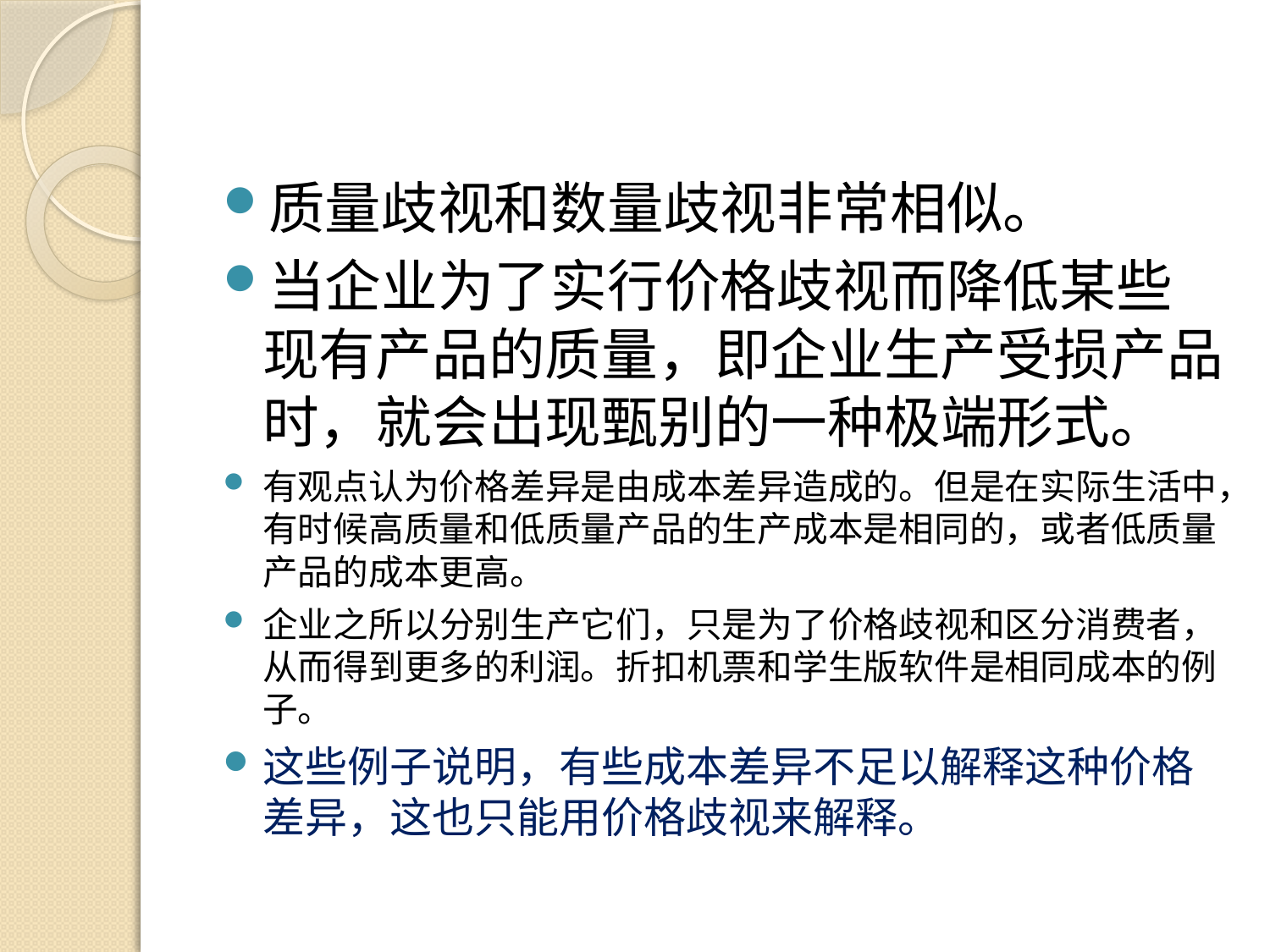

#
质量歧视和数量歧视非常相似。
当企业为了实行价格歧视而降低某些现有产品的质量，即企业生产受损产品时，就会出现甄别的一种极端形式。
有观点认为价格差异是由成本差异造成的。但是在实际生活中，有时候高质量和低质量产品的生产成本是相同的，或者低质量产品的成本更高。
企业之所以分别生产它们，只是为了价格歧视和区分消费者，从而得到更多的利润。折扣机票和学生版软件是相同成本的例子。
这些例子说明，有些成本差异不足以解释这种价格差异，这也只能用价格歧视来解释。